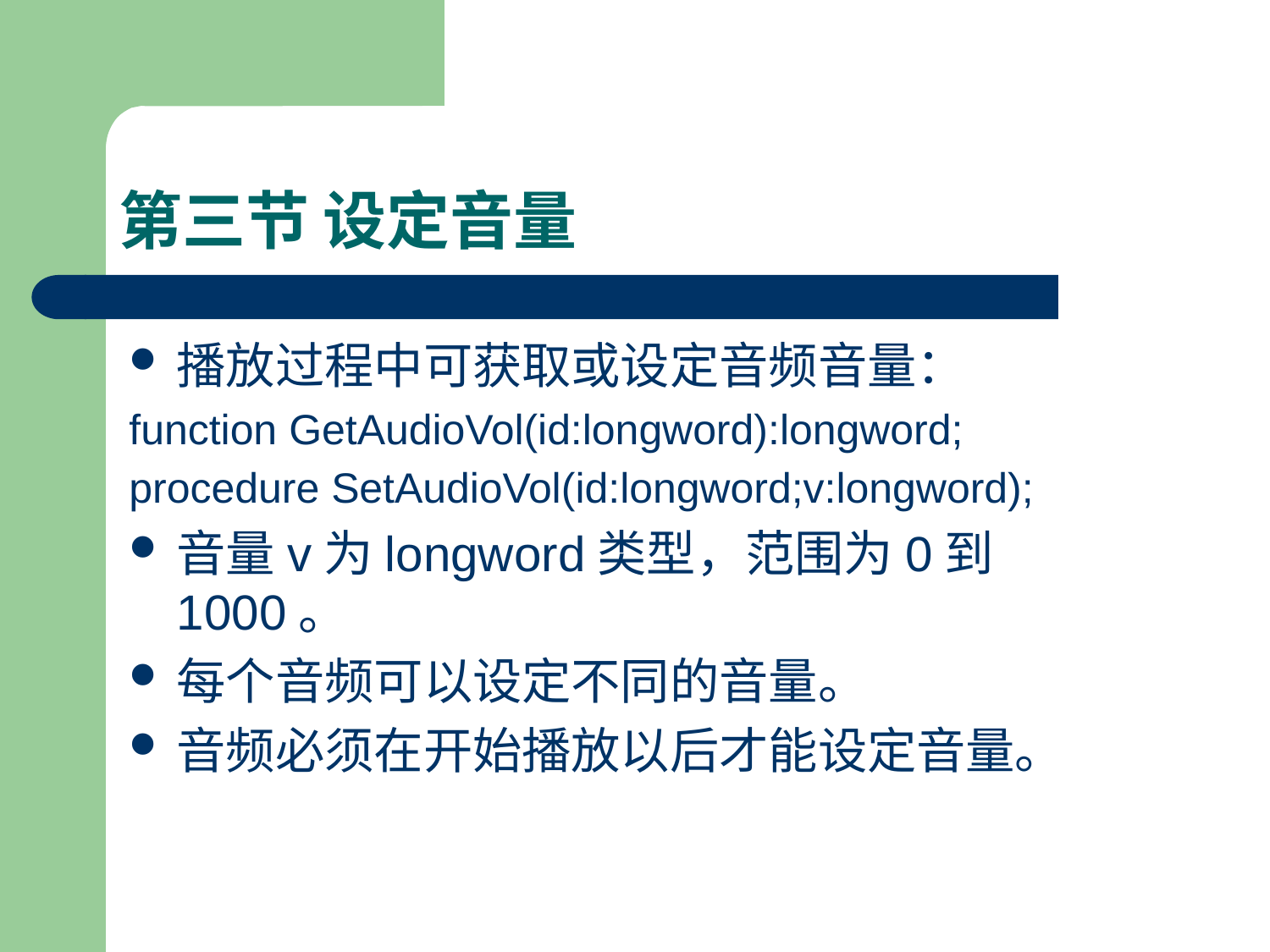

# 第三节 设定音量
播放过程中可获取或设定音频音量：
function GetAudioVol(id:longword):longword;
procedure SetAudioVol(id:longword;v:longword);
音量v为longword类型，范围为0到1000。
每个音频可以设定不同的音量。
音频必须在开始播放以后才能设定音量。